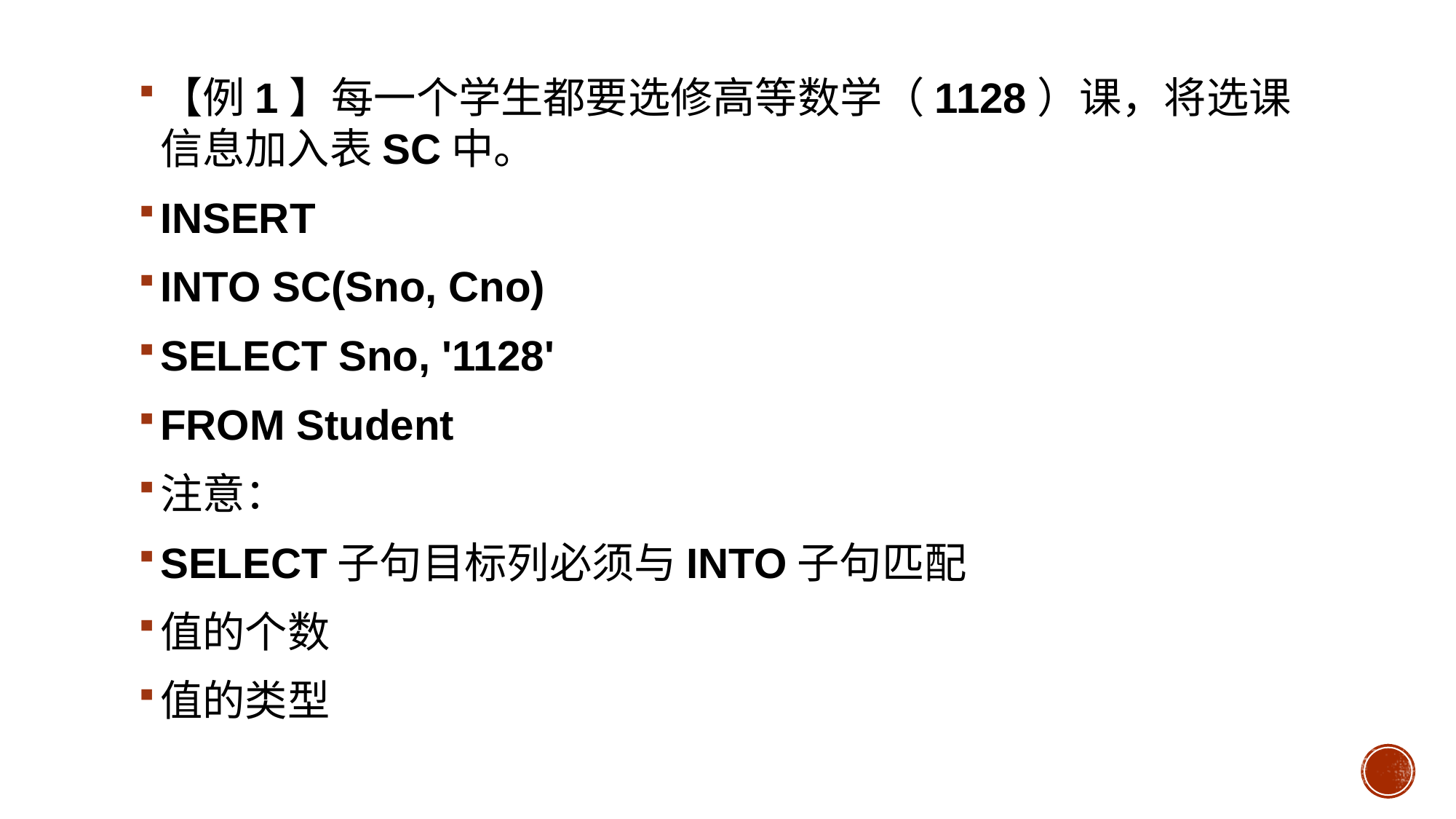

【例1】每一个学生都要选修高等数学（1128）课，将选课信息加入表SC中。
INSERT
INTO SC(Sno, Cno)
SELECT Sno, '1128'
FROM Student
注意：
SELECT子句目标列必须与INTO子句匹配
值的个数
值的类型
45